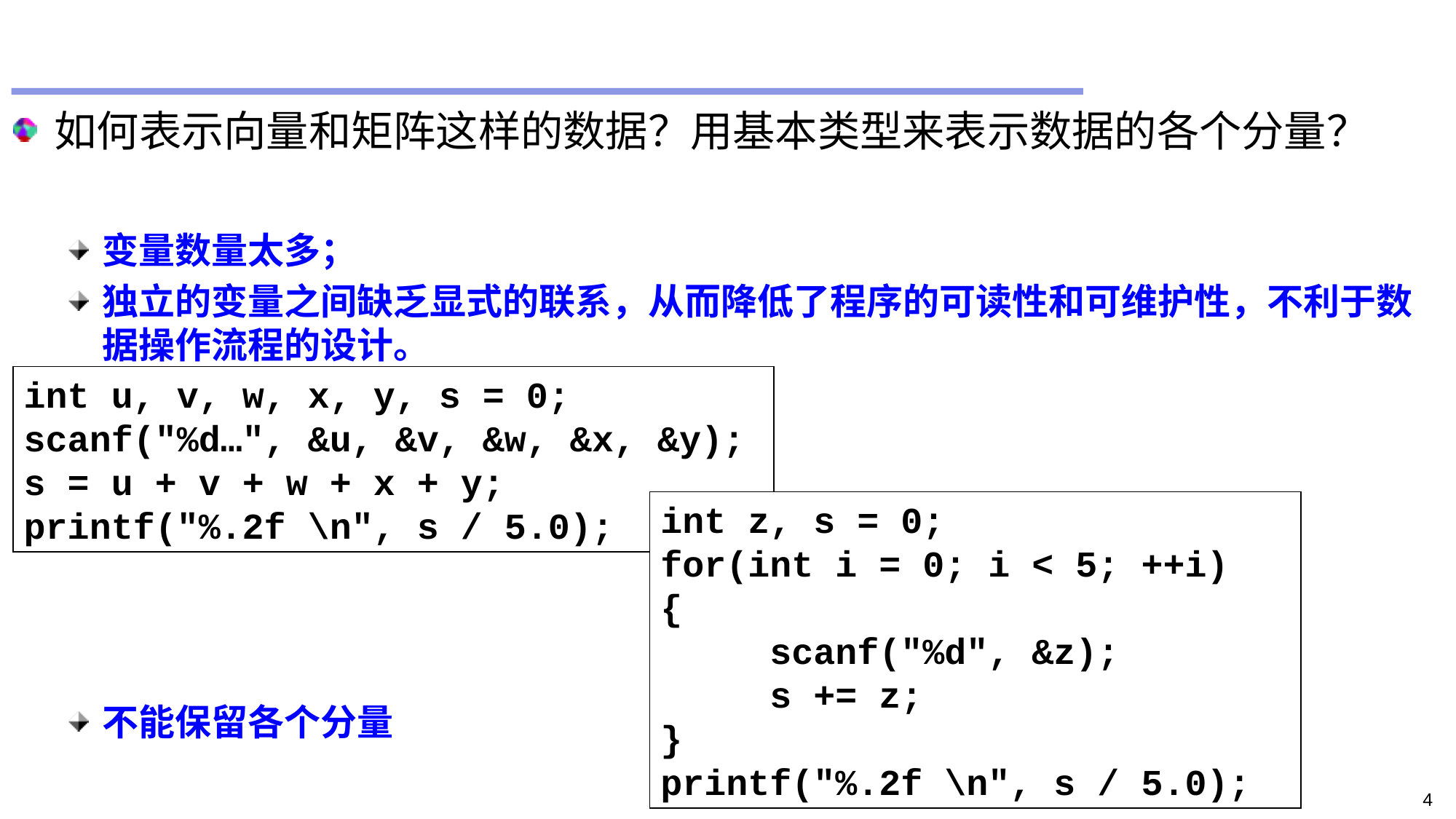

#
如何表示向量和矩阵这样的数据？用基本类型来表示数据的各个分量？

变量数量太多；
独立的变量之间缺乏显式的联系，从而降低了程序的可读性和可维护性，不利于数据操作流程的设计。

不能保留各个分量

int u, v, w, x, y, s = 0;
scanf("%d…", &u, &v, &w, &x, &y);
s = u + v + w + x + y;
printf("%.2f \n", s / 5.0);
int z, s = 0;
for(int i = 0; i < 5; ++i)
{
	scanf("%d", &z);
	s += z;
}
printf("%.2f \n", s / 5.0);
4